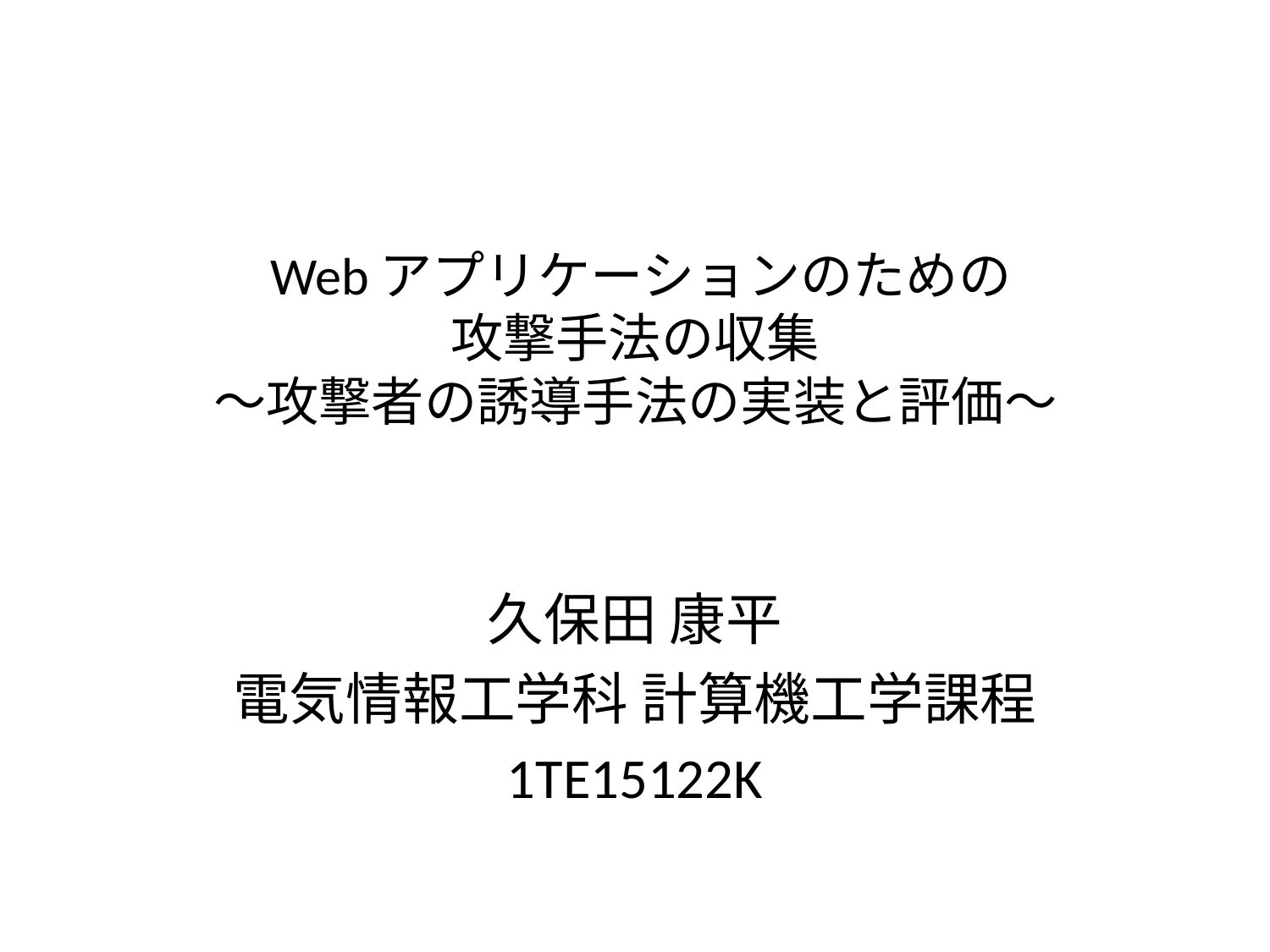

# Webアプリケーションのための 攻撃手法の収集 〜攻撃者の誘導手法の実装と評価〜
久保田 康平
電気情報工学科 計算機工学課程
1TE15122K